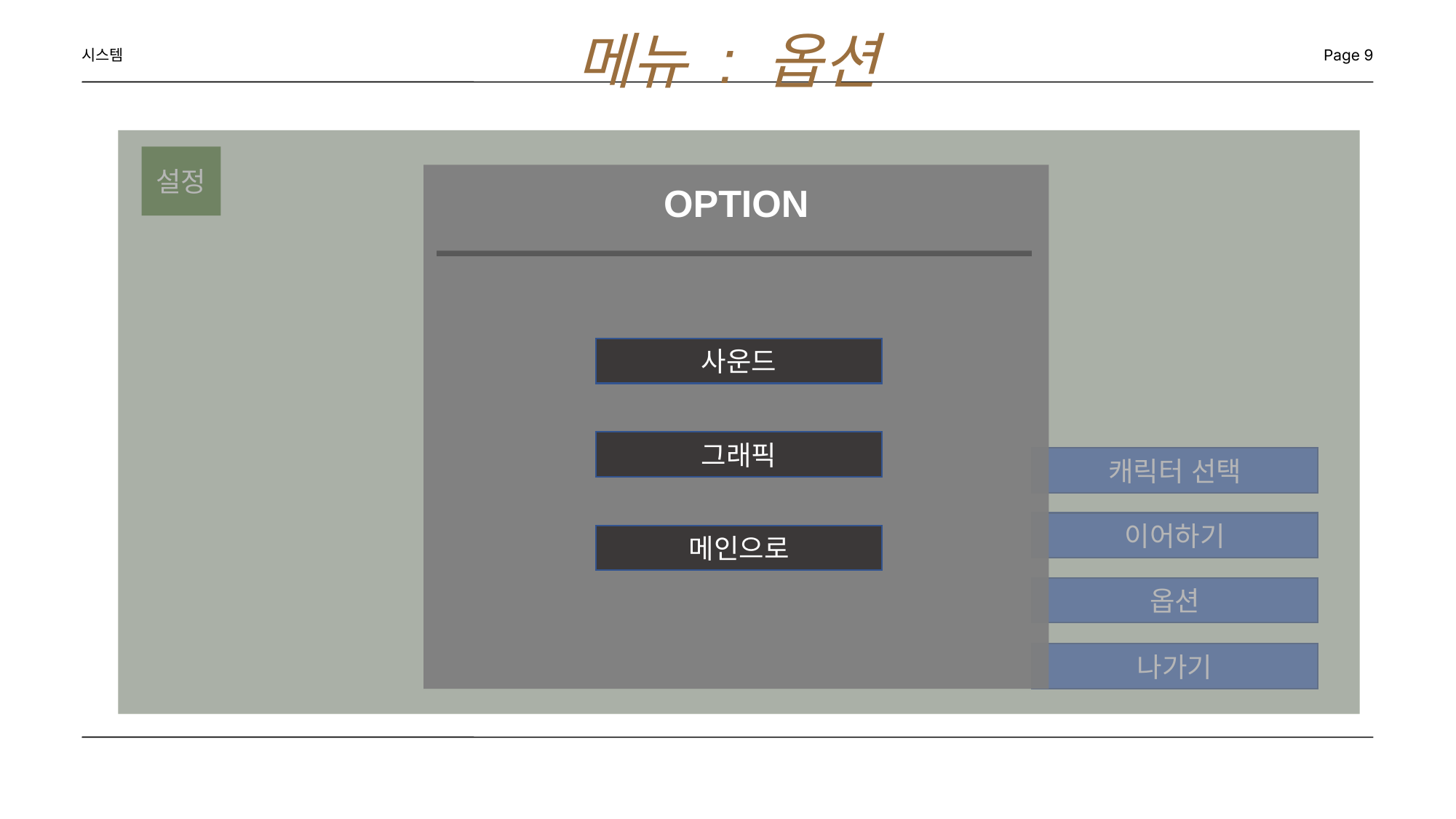

메뉴 : 옵션
시스템
Page 9

OPTION

사운드
그래픽
메인으로

설정
캐릭터 선택
이어하기
옵션
나가기